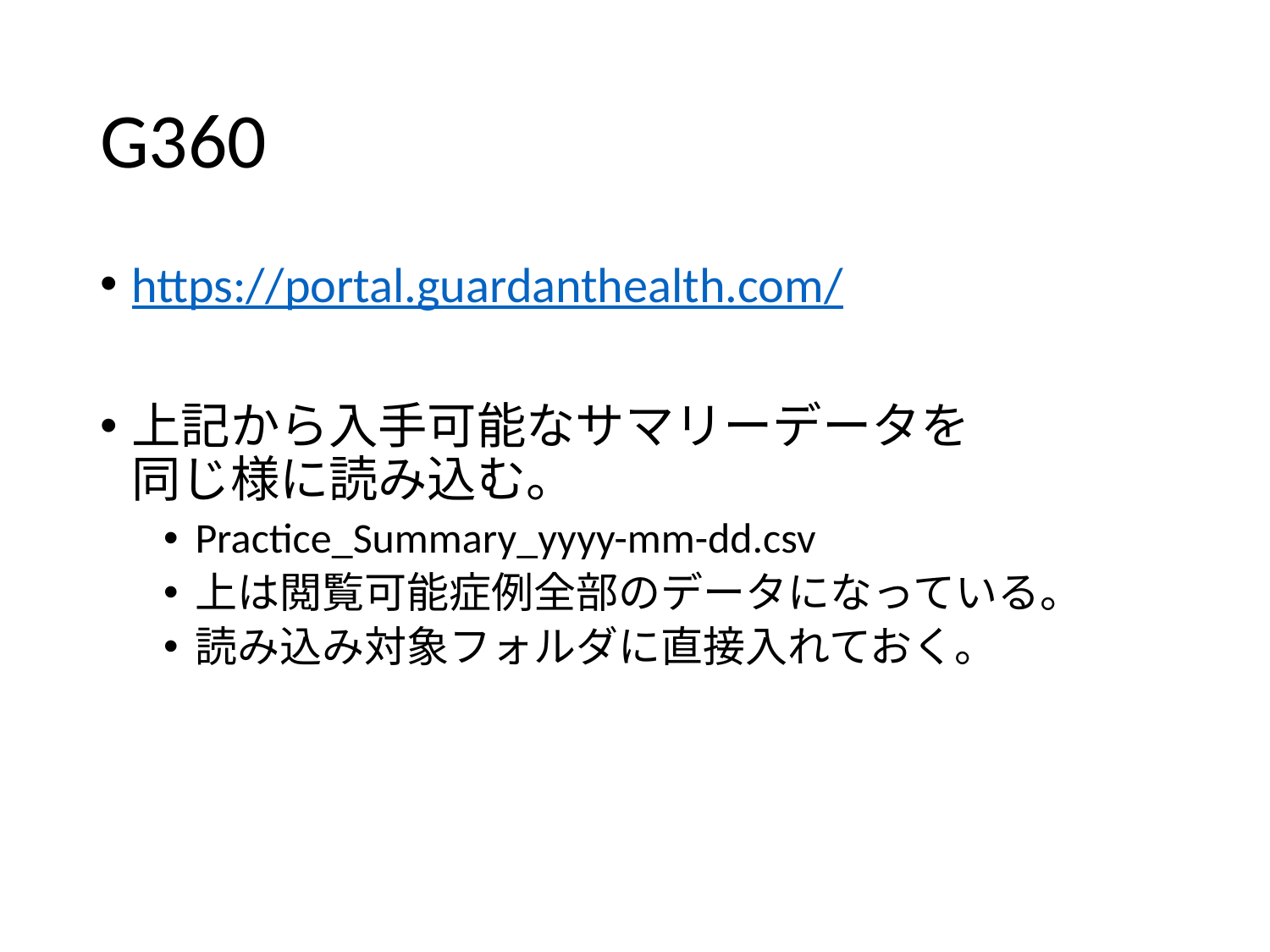

# G360
https://portal.guardanthealth.com/

上記から入手可能なサマリーデータを
同じ様に読み込む。
Practice_Summary_yyyy-mm-dd.csv
上は閲覧可能症例全部のデータになっている。
読み込み対象フォルダに直接入れておく。